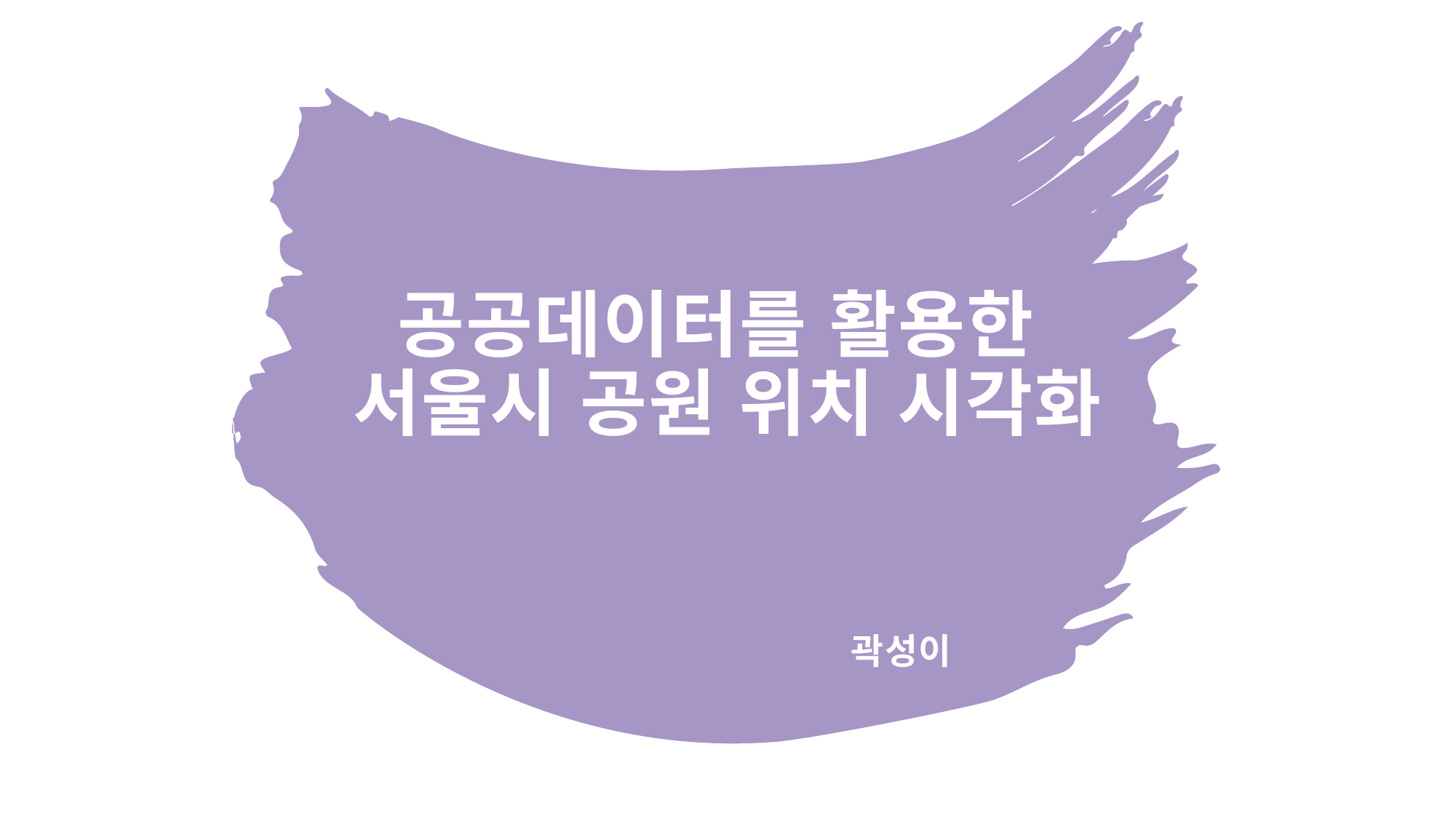

# 공공데이터를 활용한 서울시 공원 위치 시각화
곽성이